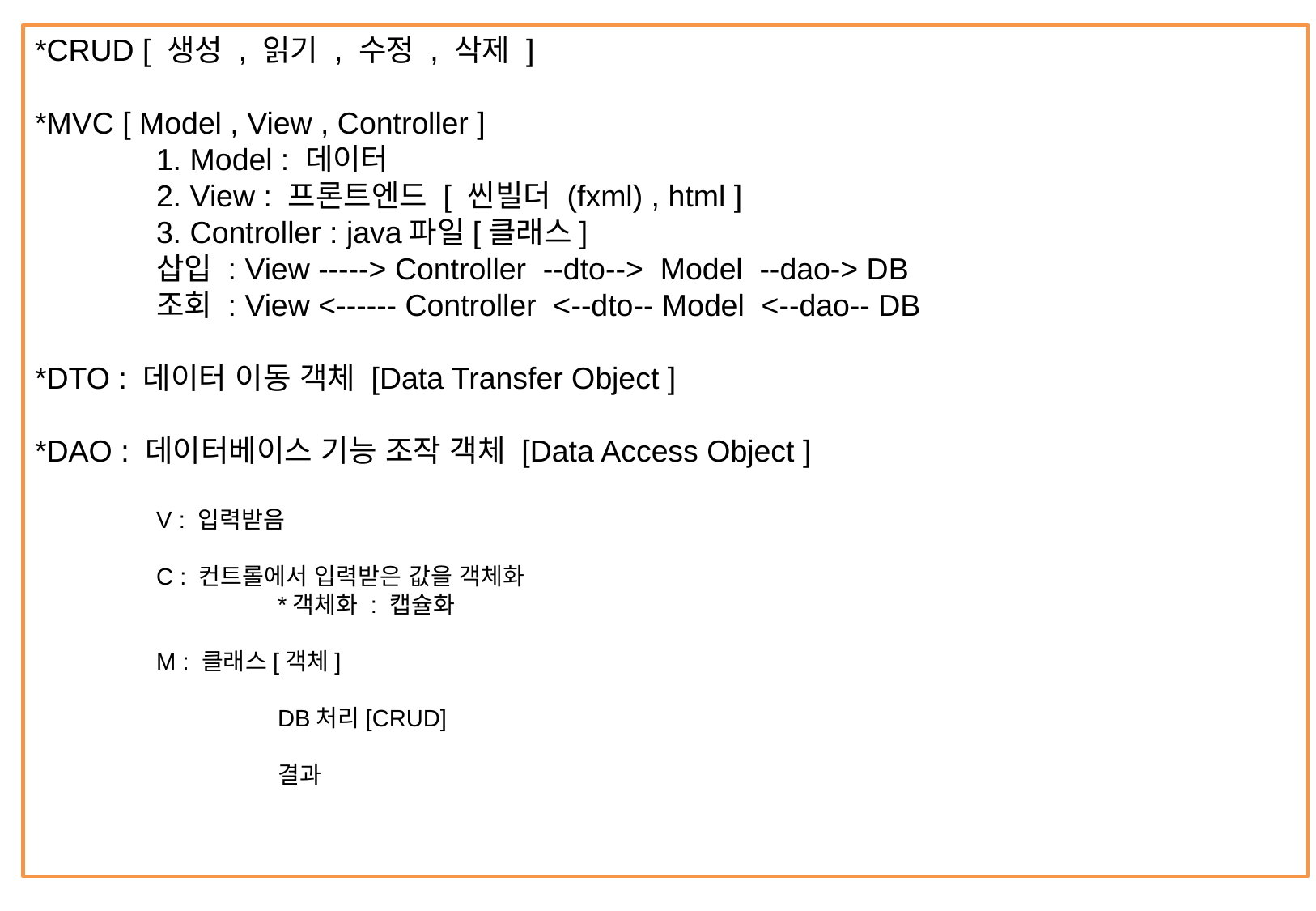

*CRUD [ 생성 , 읽기 , 수정 , 삭제 ]

*MVC [ Model , View , Controller ]
	1. Model : 데이터
	2. View : 프론트엔드 [ 씬빌더 (fxml) , html ]
	3. Controller : java파일[클래스]
	삽입 : View -----> Controller  --dto-->  Model  --dao-> DB
	조회 : View <------ Controller  <--dto-- Model  <--dao-- DB

*DTO : 데이터 이동 객체 [Data Transfer Object ]

*DAO : 데이터베이스 기능 조작 객체 [Data Access Object ]

V : 입력받음

C : 컨트롤에서 입력받은 값을 객체화
	*객체화 : 캡슐화

M : 클래스[객체]

	DB처리[CRUD]

	결과